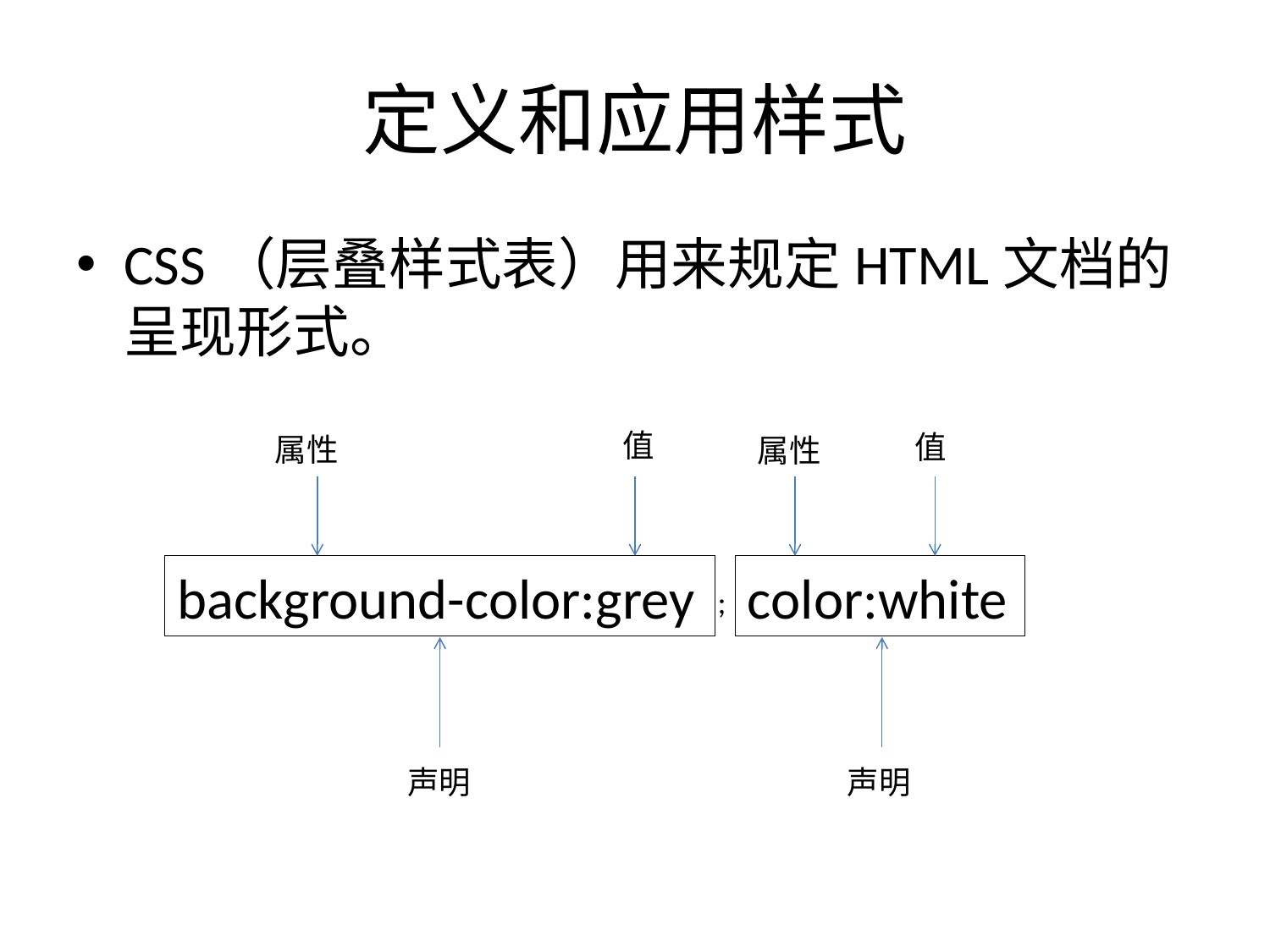

# 定义和应用样式
CSS（层叠样式表）用来规定HTML文档的呈现形式。

值
值
属性
属性
background-color:grey
color:white
;
声明
声明